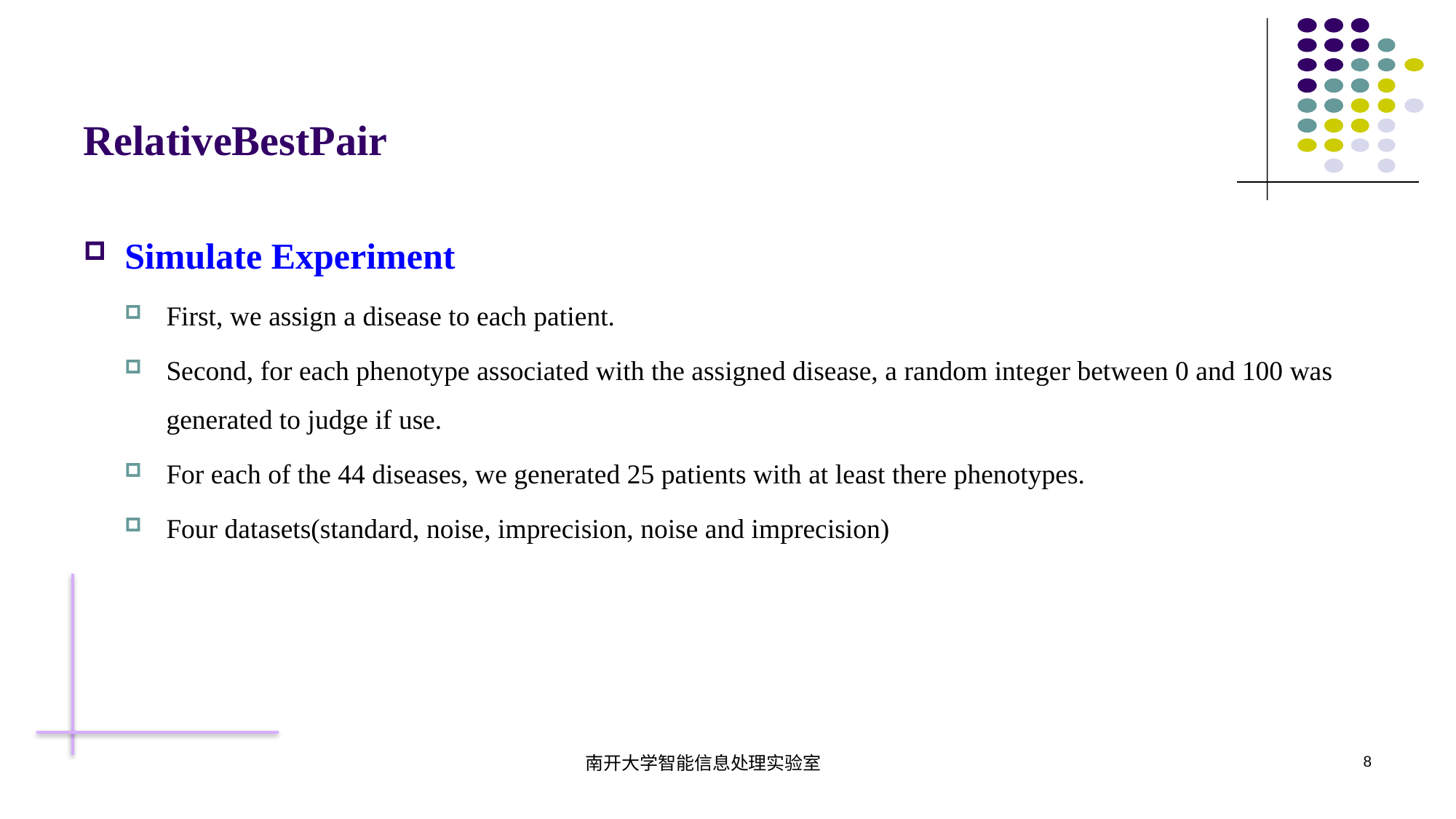

# RelativeBestPair
Simulate Experiment
First, we assign a disease to each patient.
Second, for each phenotype associated with the assigned disease, a random integer between 0 and 100 was generated to judge if use.
For each of the 44 diseases, we generated 25 patients with at least there phenotypes.
Four datasets(standard, noise, imprecision, noise and imprecision)

南开大学智能信息处理实验室
8